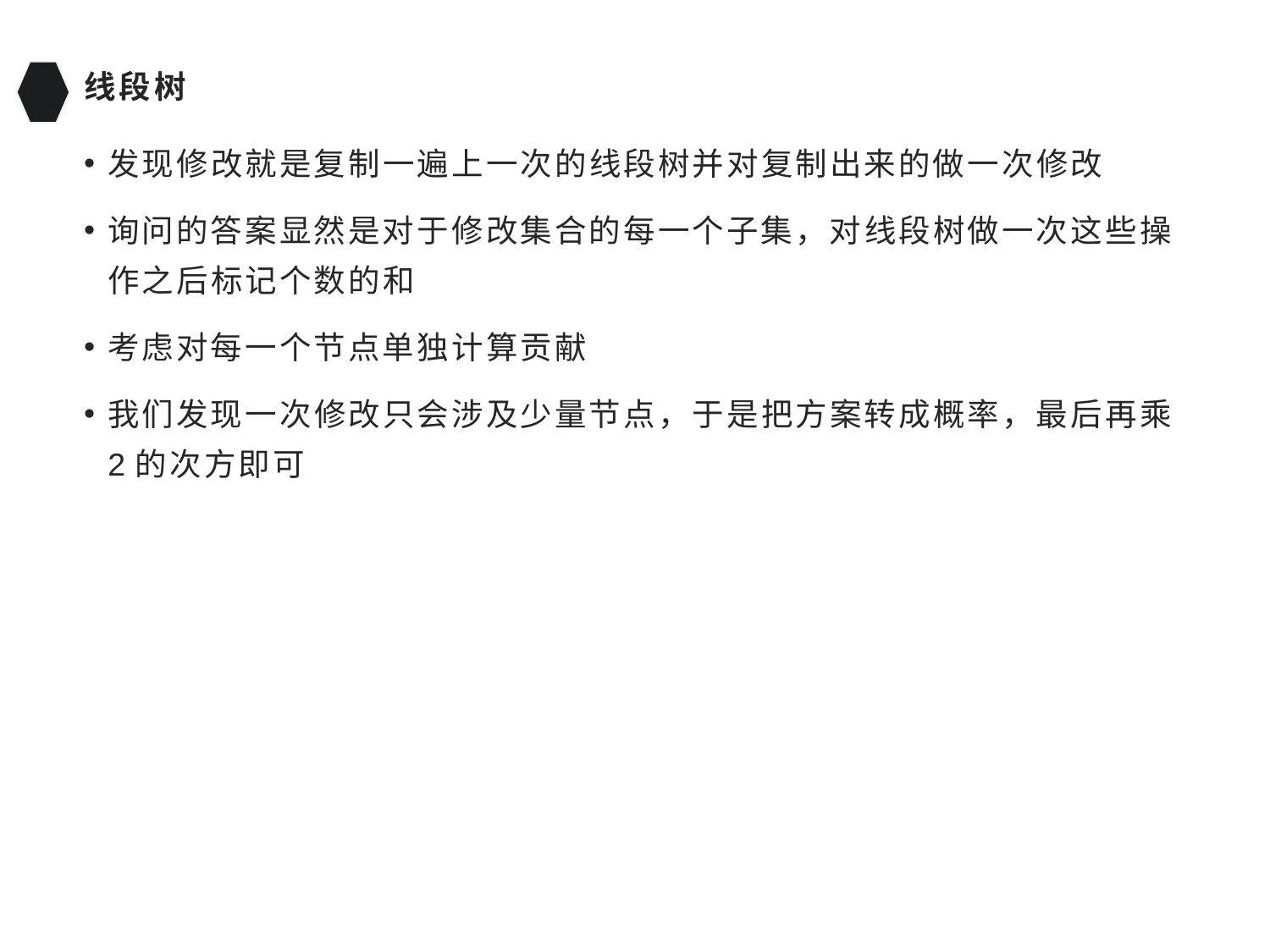

# 线段树
发现修改就是复制一遍上一次的线段树并对复制出来的做一次修改
询问的答案显然是对于修改集合的每一个子集，对线段树做一次这些操作之后标记个数的和
考虑对每一个节点单独计算贡献
我们发现一次修改只会涉及少量节点，于是把方案转成概率，最后再乘2的次方即可